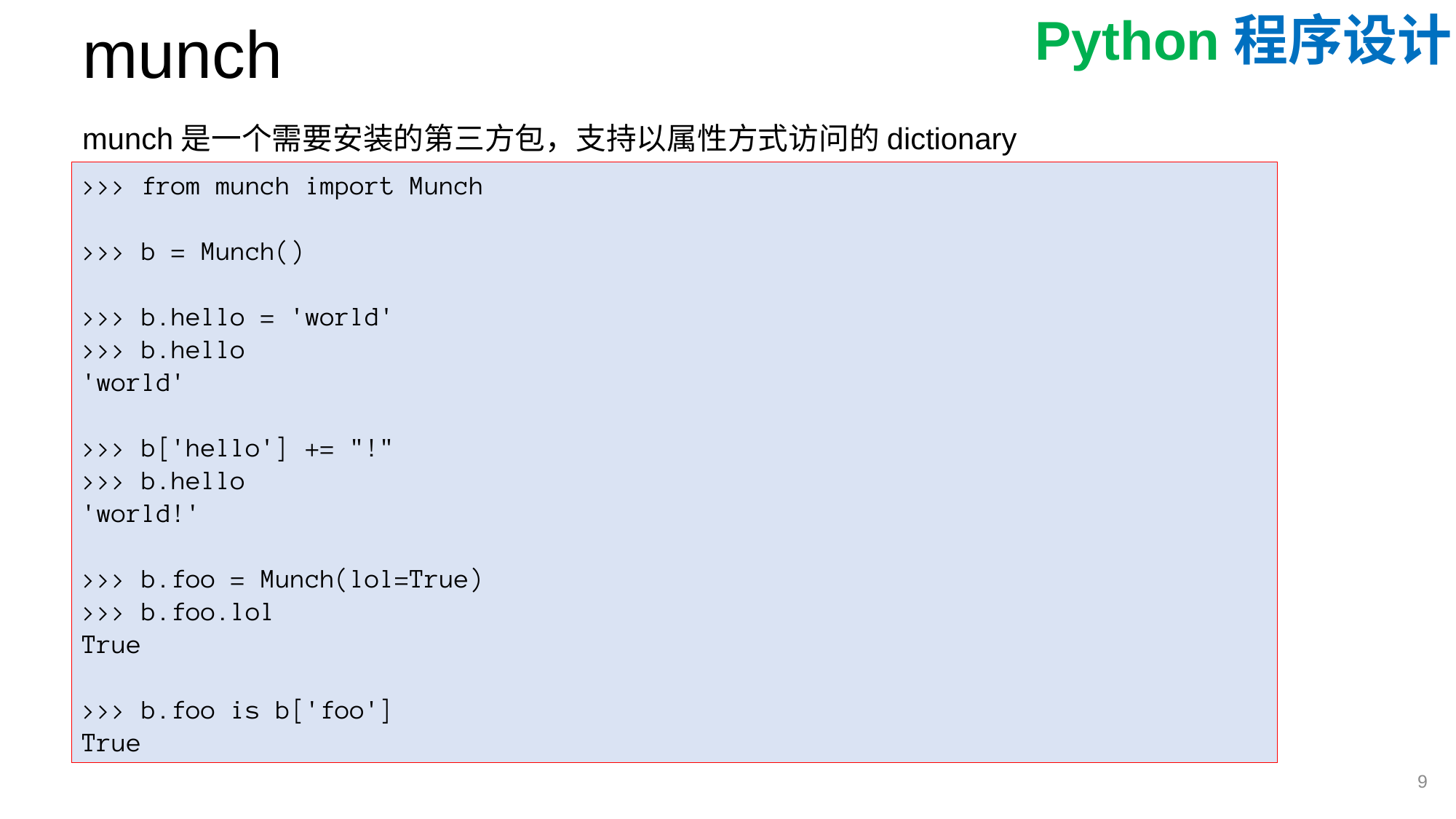

# munch
munch是一个需要安装的第三方包，支持以属性方式访问的dictionary
>>> from munch import Munch

>>> b = Munch()

>>> b.hello = 'world'
>>> b.hello
'world'

>>> b['hello'] += "!"
>>> b.hello
'world!'

>>> b.foo = Munch(lol=True)
>>> b.foo.lol
True

>>> b.foo is b['foo']
True
9